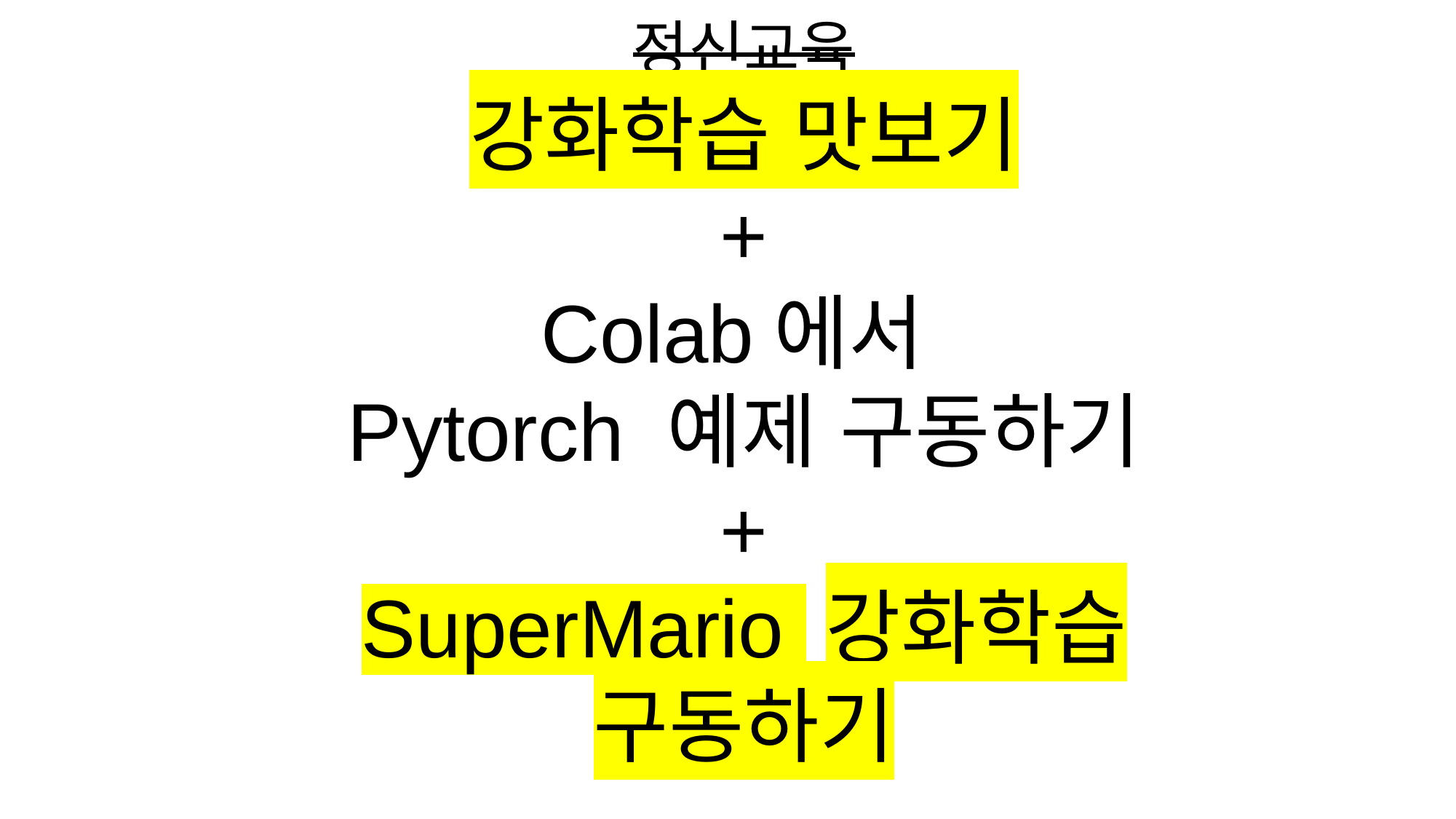

정신교육
강화학습 맛보기
+
Colab에서
Pytorch 예제 구동하기
+
SuperMario 강화학습 구동하기